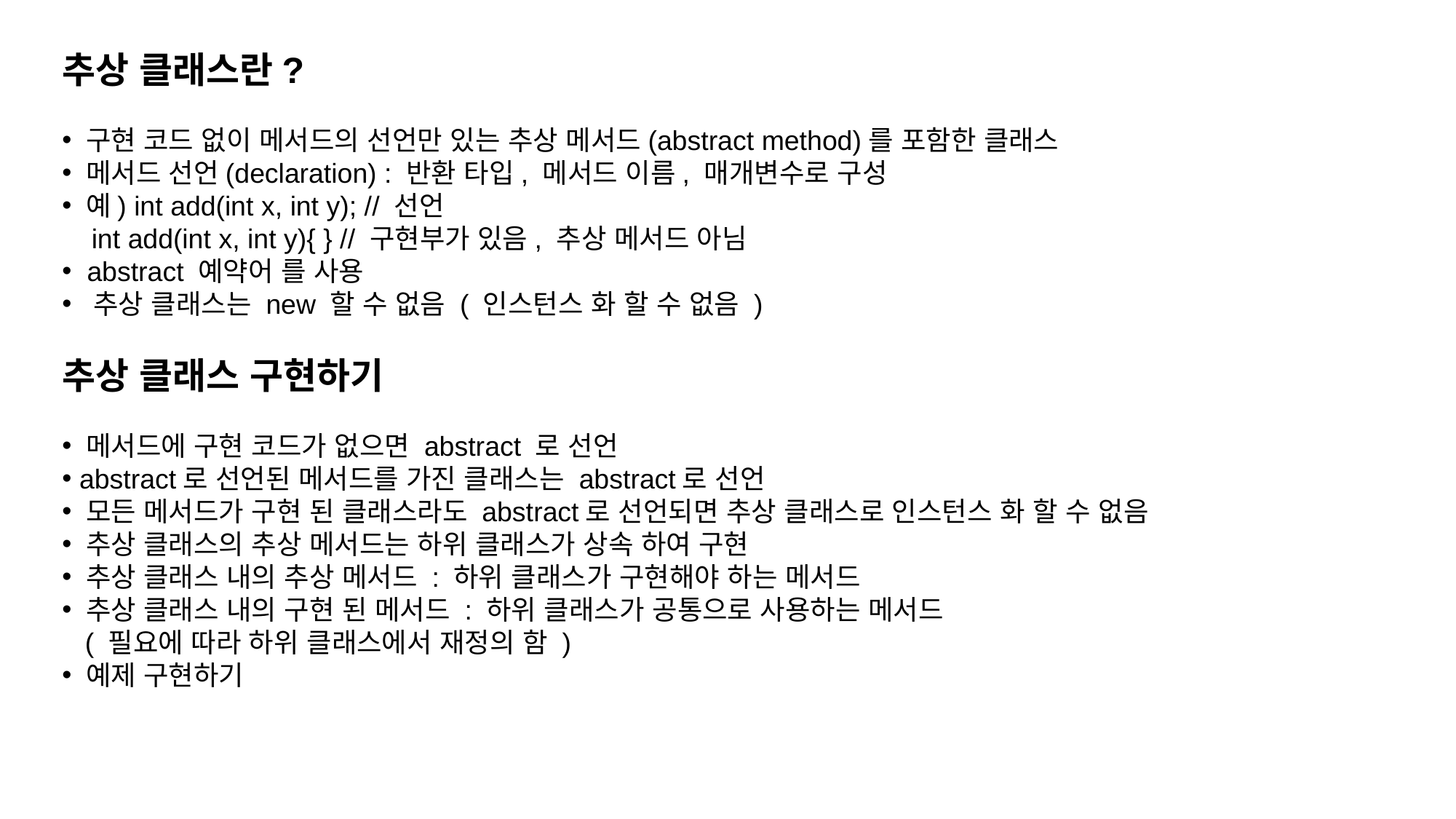

추상 클래스란?

 구현 코드 없이 메서드의 선언만 있는 추상 메서드(abstract method)를 포함한 클래스
 메서드 선언(declaration) : 반환 타입, 메서드 이름, 매개변수로 구성
 예) int add(int x, int y); // 선언
   int add(int x, int y){ } // 구현부가 있음, 추상 메서드 아님
  abstract 예약어 를 사용
  추상 클래스는 new 할 수 없음 ( 인스턴스 화 할 수 없음 )

추상 클래스 구현하기

 메서드에 구현 코드가 없으면 abstract 로 선언
 abstract로 선언된 메서드를 가진 클래스는 abstract로 선언
 모든 메서드가 구현 된 클래스라도 abstract로 선언되면 추상 클래스로 인스턴스 화 할 수 없음
 추상 클래스의 추상 메서드는 하위 클래스가 상속 하여 구현
 추상 클래스 내의 추상 메서드 : 하위 클래스가 구현해야 하는 메서드
 추상 클래스 내의 구현 된 메서드 : 하위 클래스가 공통으로 사용하는 메서드
   ( 필요에 따라 하위 클래스에서 재정의 함 )
 예제 구현하기